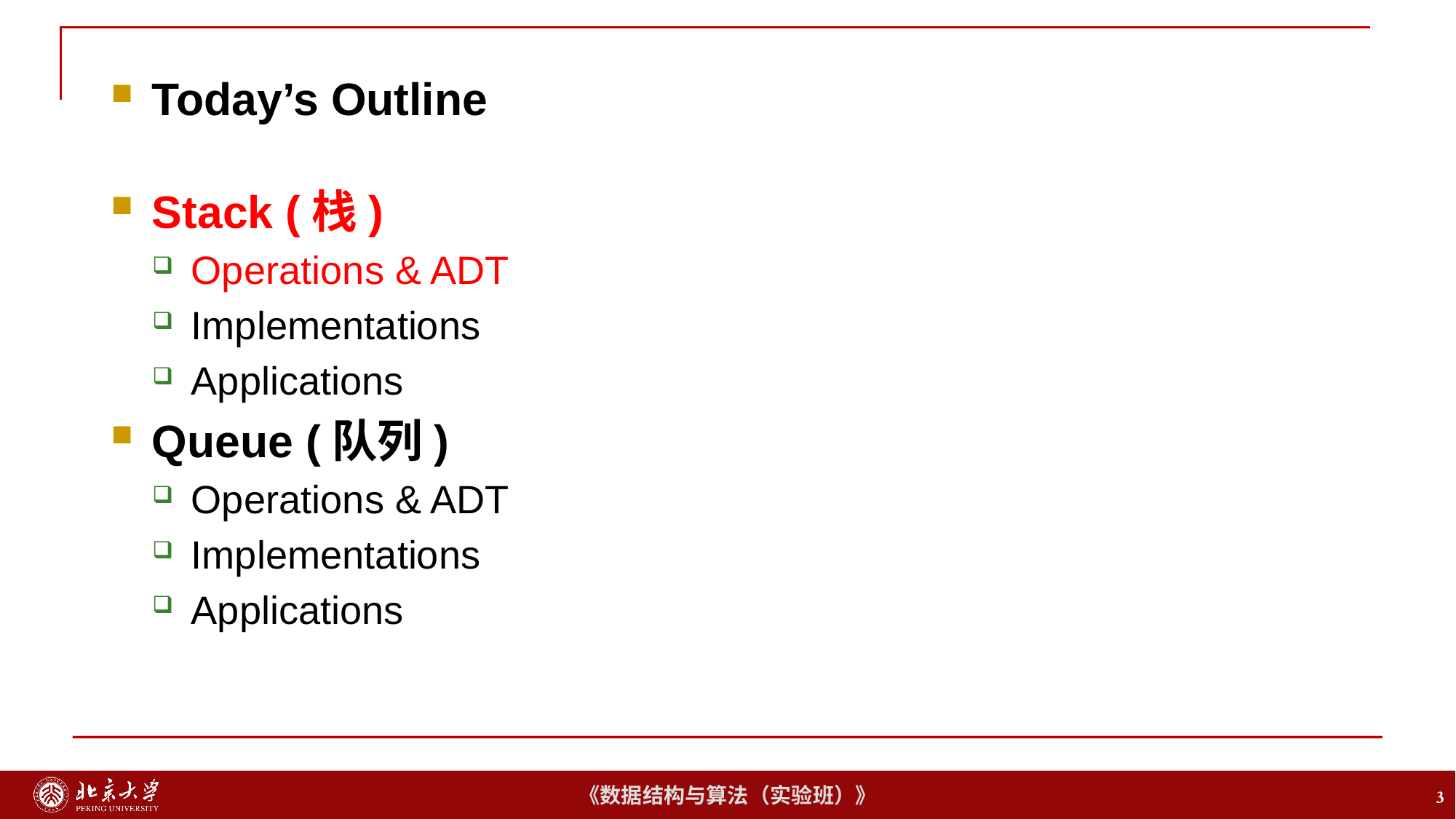

Stack (栈)
Operations & ADT
Implementations
Applications
Queue (队列)
Operations & ADT
Implementations
Applications
Today’s Outline
3